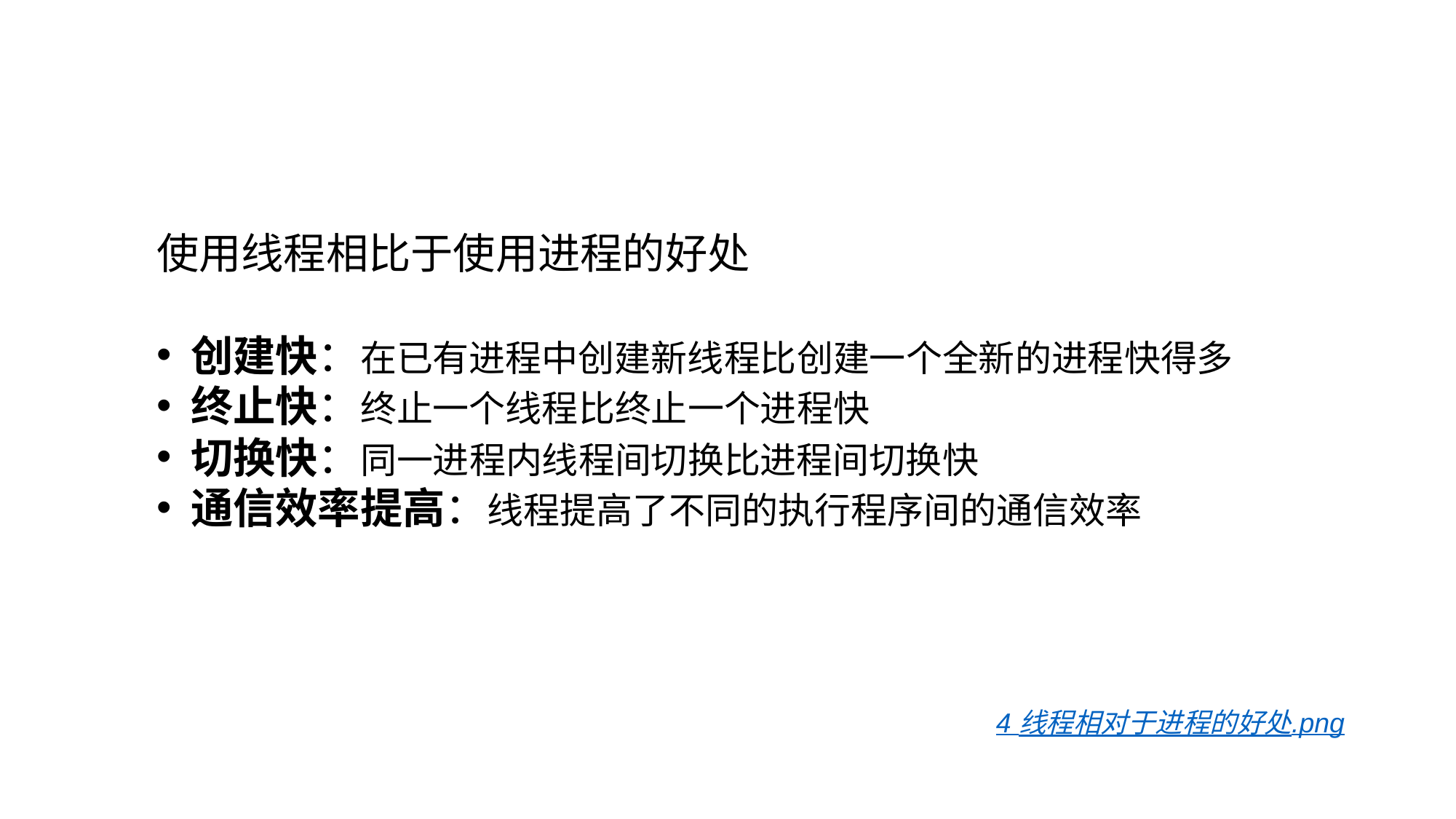

使用线程相比于使用进程的好处

创建快：在已有进程中创建新线程比创建一个全新的进程快得多
终止快：终止一个线程比终止一个进程快
切换快：同一进程内线程间切换比进程间切换快
通信效率提高：线程提高了不同的执行程序间的通信效率
4 线程相对于进程的好处.png